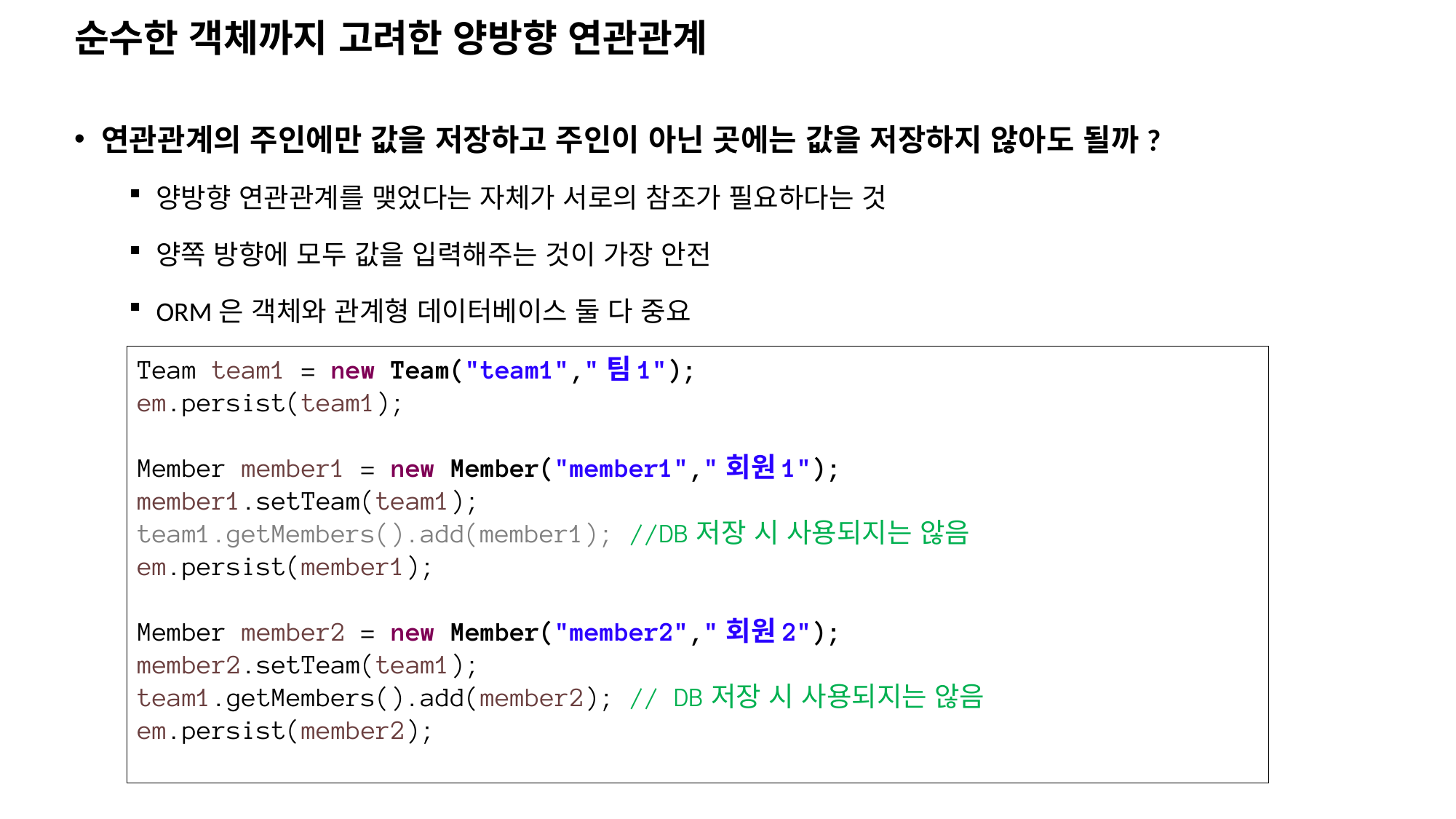

# 순수한 객체까지 고려한 양방향 연관관계
연관관계의 주인에만 값을 저장하고 주인이 아닌 곳에는 값을 저장하지 않아도 될까?
양방향 연관관계를 맺었다는 자체가 서로의 참조가 필요하다는 것
양쪽 방향에 모두 값을 입력해주는 것이 가장 안전
ORM은 객체와 관계형 데이터베이스 둘 다 중요

Team team1 = new Team("team1","팀1");
em.persist(team1);

Member member1 = new Member("member1","회원1");
member1.setTeam(team1);
team1.getMembers().add(member1); //DB저장 시 사용되지는 않음
em.persist(member1);

Member member2 = new Member("member2","회원2");
member2.setTeam(team1);
team1.getMembers().add(member2); // DB저장 시 사용되지는 않음
em.persist(member2);